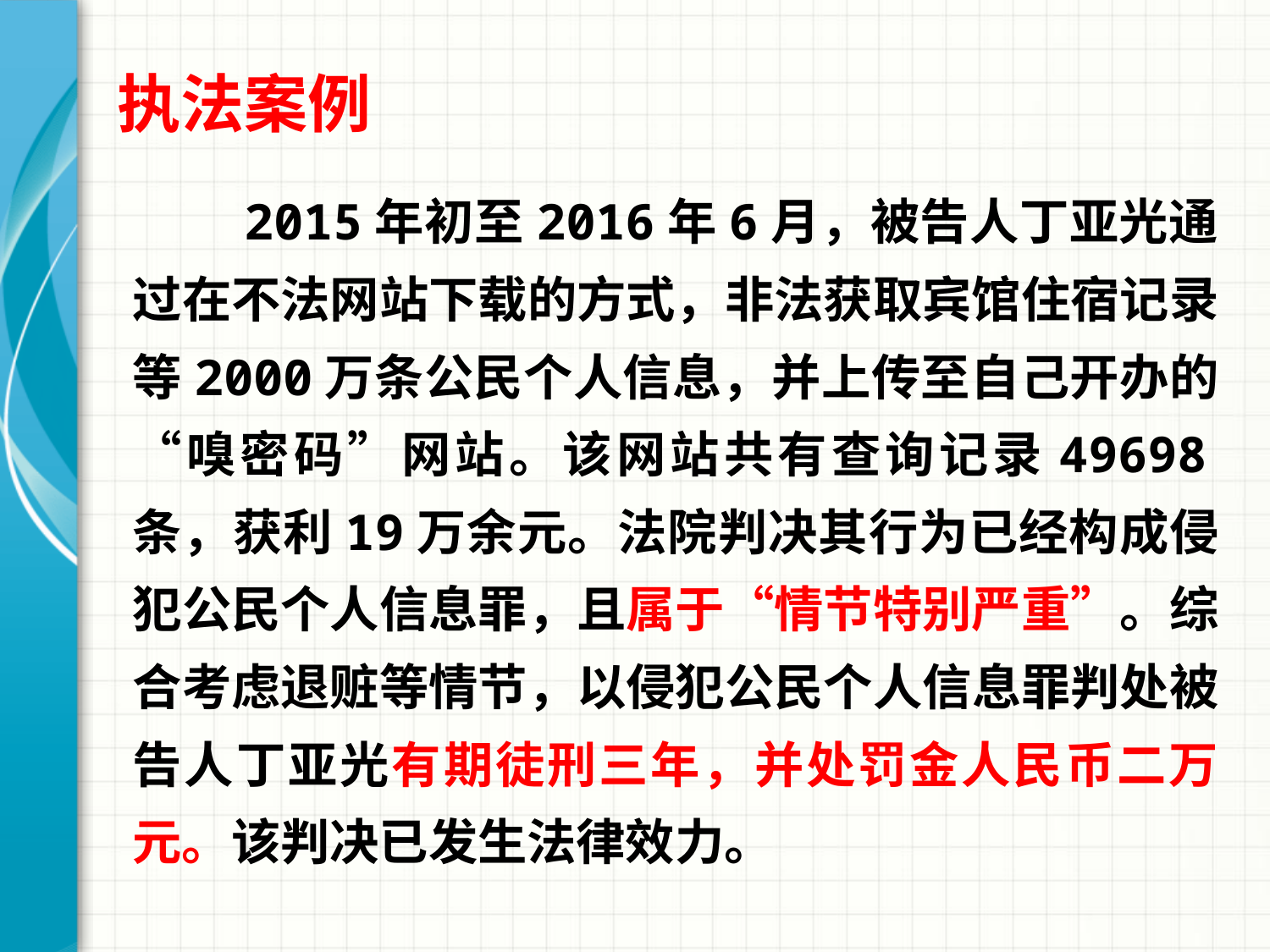

执法案例
　　2015年初至2016年6月，被告人丁亚光通过在不法网站下载的方式，非法获取宾馆住宿记录等2000万条公民个人信息，并上传至自己开办的“嗅密码”网站。该网站共有查询记录49698条，获利19万余元。法院判决其行为已经构成侵犯公民个人信息罪，且属于“情节特别严重”。综合考虑退赃等情节，以侵犯公民个人信息罪判处被告人丁亚光有期徒刑三年，并处罚金人民币二万元。该判决已发生法律效力。